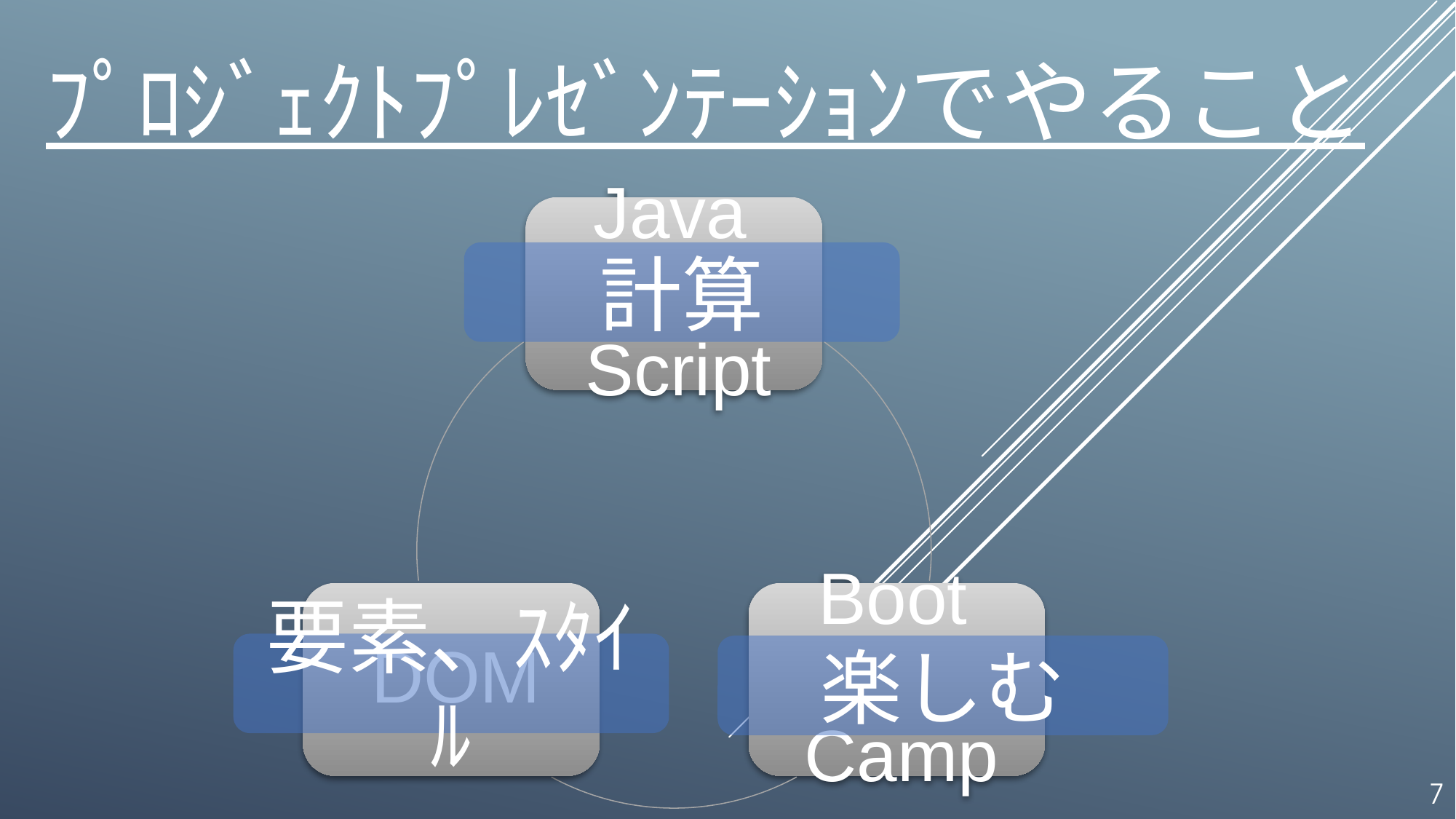

ﾌﾟﾛｼﾞｪｸﾄﾌﾟﾚｾﾞﾝﾃｰｼｮﾝでやること

Java　Script
Boot　Camp
DOM
計算
要素、ｽﾀｲﾙ
楽しむ
7